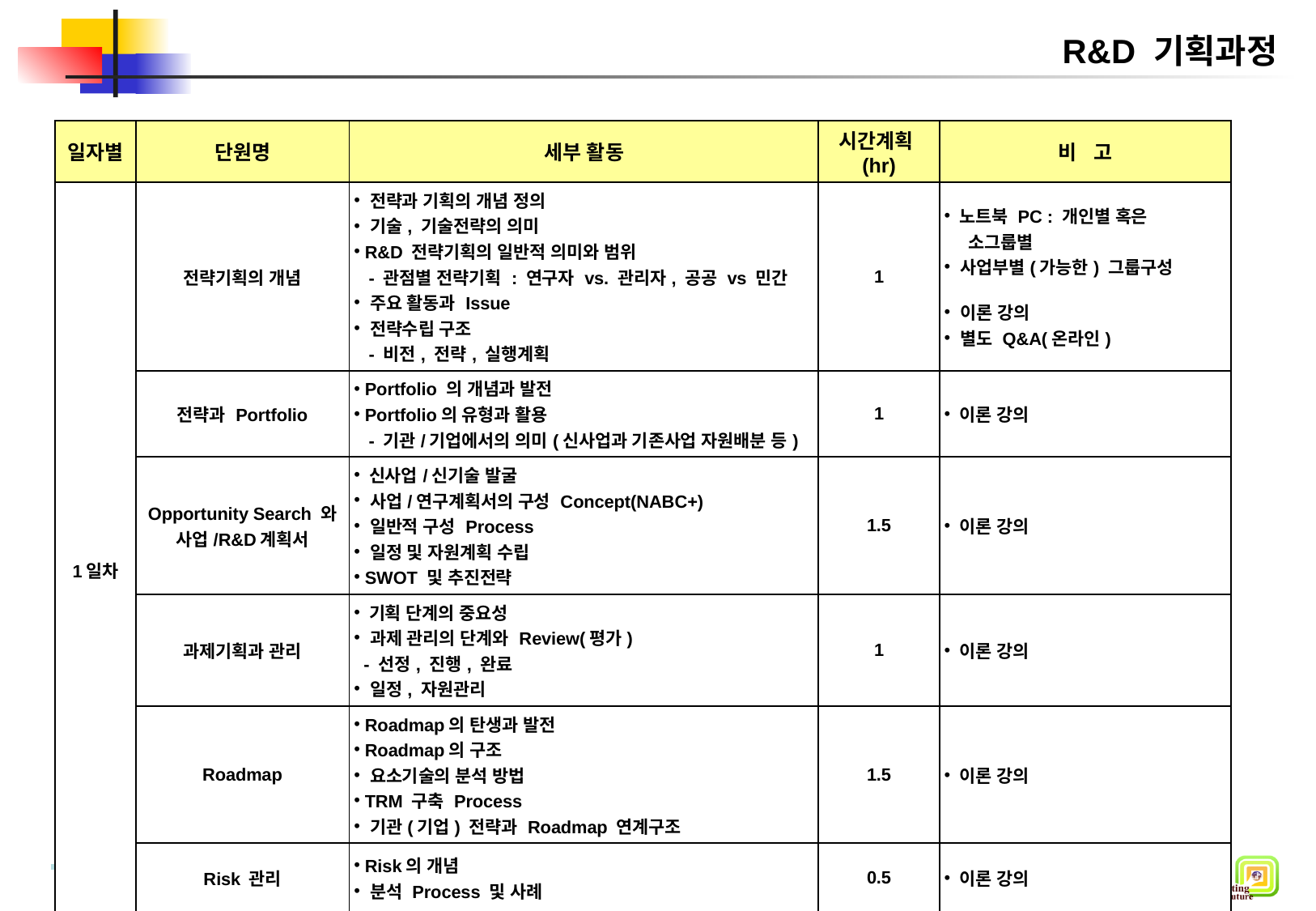

# R&D 기획과정
| 일자별 | 단원명 | 세부 활동 | 시간계획(hr) | 비 고 |
| --- | --- | --- | --- | --- |
| 1일차 | 전략기획의 개념 | 전략과 기획의 개념 정의 기술, 기술전략의 의미 R&D 전략기획의 일반적 의미와 범위 - 관점별 전략기획 : 연구자 vs. 관리자, 공공 vs 민간 주요 활동과 Issue 전략수립 구조 - 비전, 전략, 실행계획 | 1 | 노트북 PC : 개인별 혹은 소그룹별 사업부별(가능한) 그룹구성 이론 강의 별도 Q&A(온라인) |
|  | 전략과 Portfolio | Portfolio 의 개념과 발전 Portfolio의 유형과 활용 - 기관/기업에서의 의미(신사업과 기존사업 자원배분 등) | 1 | 이론 강의 |
|  | Opportunity Search 와 사업/R&D계획서 | 신사업/신기술 발굴 사업/연구계획서의 구성 Concept(NABC+) 일반적 구성 Process 일정 및 자원계획 수립 SWOT 및 추진전략 | 1.5 | 이론 강의 |
|  | 과제기획과 관리 | 기획 단계의 중요성 과제 관리의 단계와 Review(평가) - 선정, 진행, 완료 일정, 자원관리 | 1 | 이론 강의 |
|  | Roadmap | Roadmap의 탄생과 발전 Roadmap의 구조 요소기술의 분석 방법 TRM 구축 Process 기관(기업) 전략과 Roadmap 연계구조 | 1.5 | 이론 강의 |
|  | Risk 관리 | Risk의 개념 분석 Process 및 사례 | 0.5 | 이론 강의 |
|  | 1일차 종료 및 Q&A |  | 0.5 | (On-line) 단계별 질의응답, 확인 |